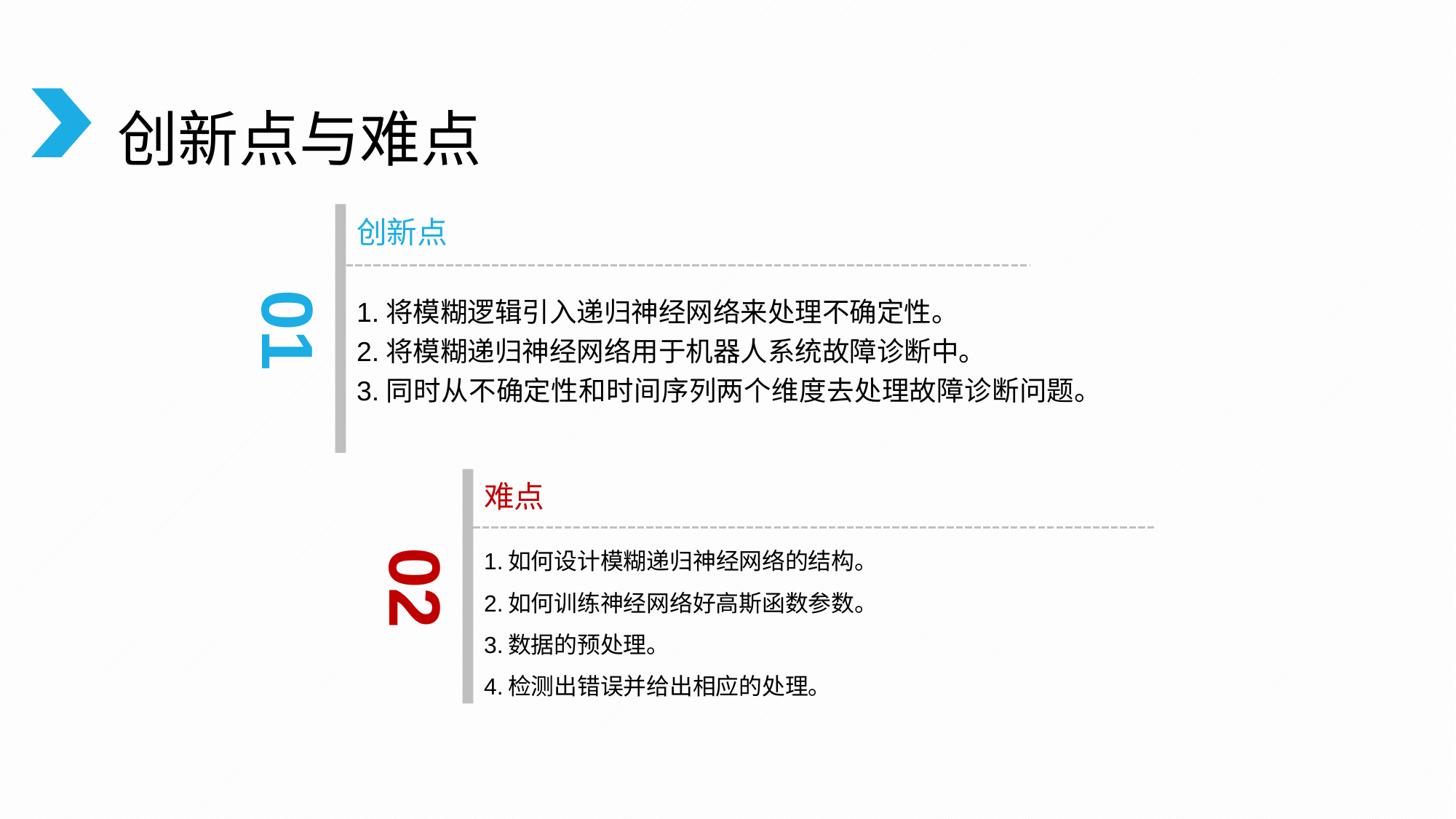

创新点与难点

创新点
01
1.将模糊逻辑引入递归神经网络来处理不确定性。
2.将模糊递归神经网络用于机器人系统故障诊断中。
3.同时从不确定性和时间序列两个维度去处理故障诊断问题。

难点
02
1.如何设计模糊递归神经网络的结构。
2.如何训练神经网络好高斯函数参数。
3.数据的预处理。
4.检测出错误并给出相应的处理。